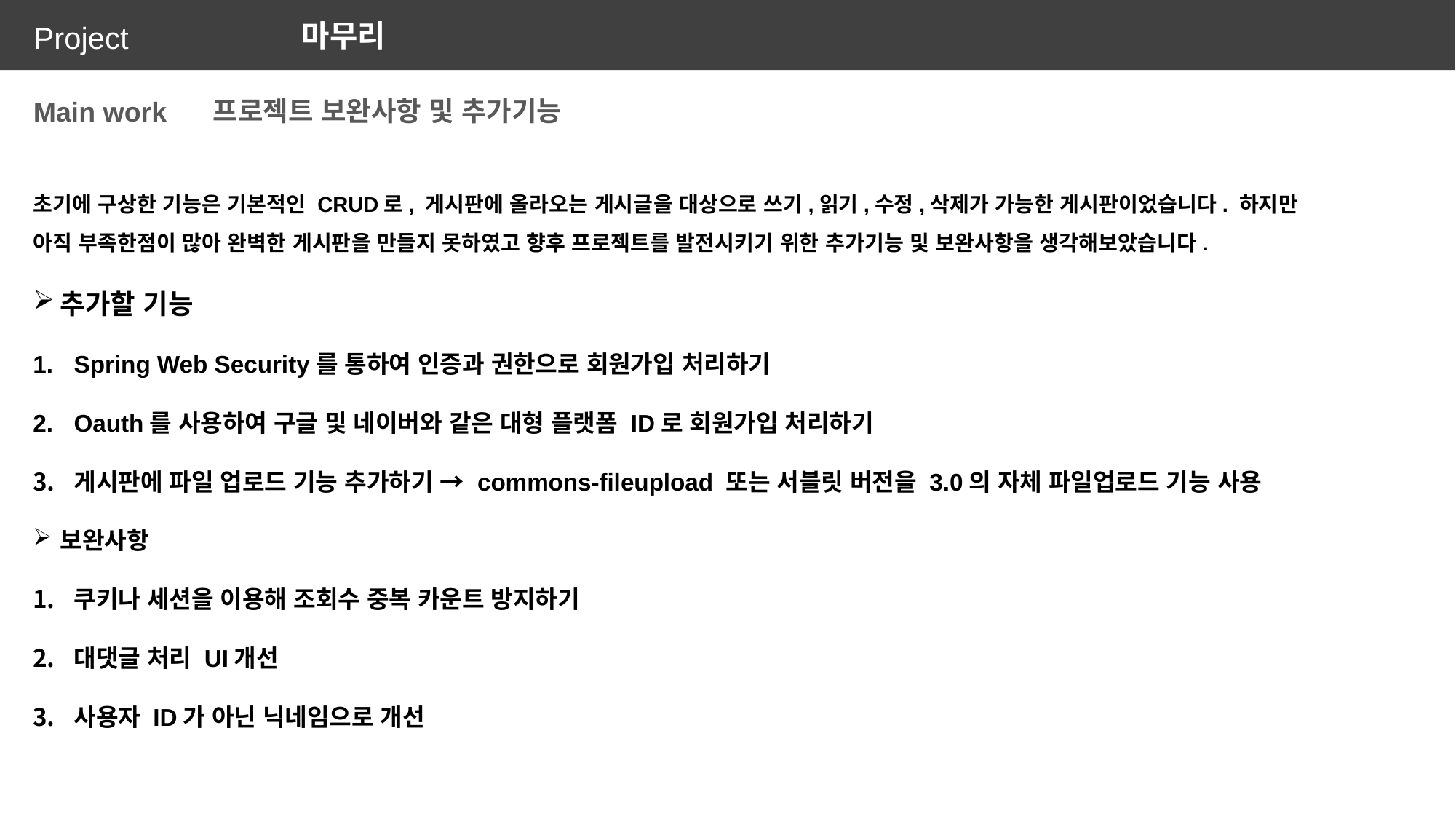

마무리
프로젝트 보완사항 및 추가기능
초기에 구상한 기능은 기본적인 CRUD로, 게시판에 올라오는 게시글을 대상으로 쓰기,읽기,수정,삭제가 가능한 게시판이었습니다. 하지만 아직 부족한점이 많아 완벽한 게시판을 만들지 못하였고 향후 프로젝트를 발전시키기 위한 추가기능 및 보완사항을 생각해보았습니다.
추가할 기능
Spring Web Security를 통하여 인증과 권한으로 회원가입 처리하기
Oauth를 사용하여 구글 및 네이버와 같은 대형 플랫폼 ID로 회원가입 처리하기
게시판에 파일 업로드 기능 추가하기 → commons-fileupload 또는 서블릿 버전을 3.0의 자체 파일업로드 기능 사용
보완사항
쿠키나 세션을 이용해 조회수 중복 카운트 방지하기
대댓글 처리 UI개선
사용자 ID가 아닌 닉네임으로 개선